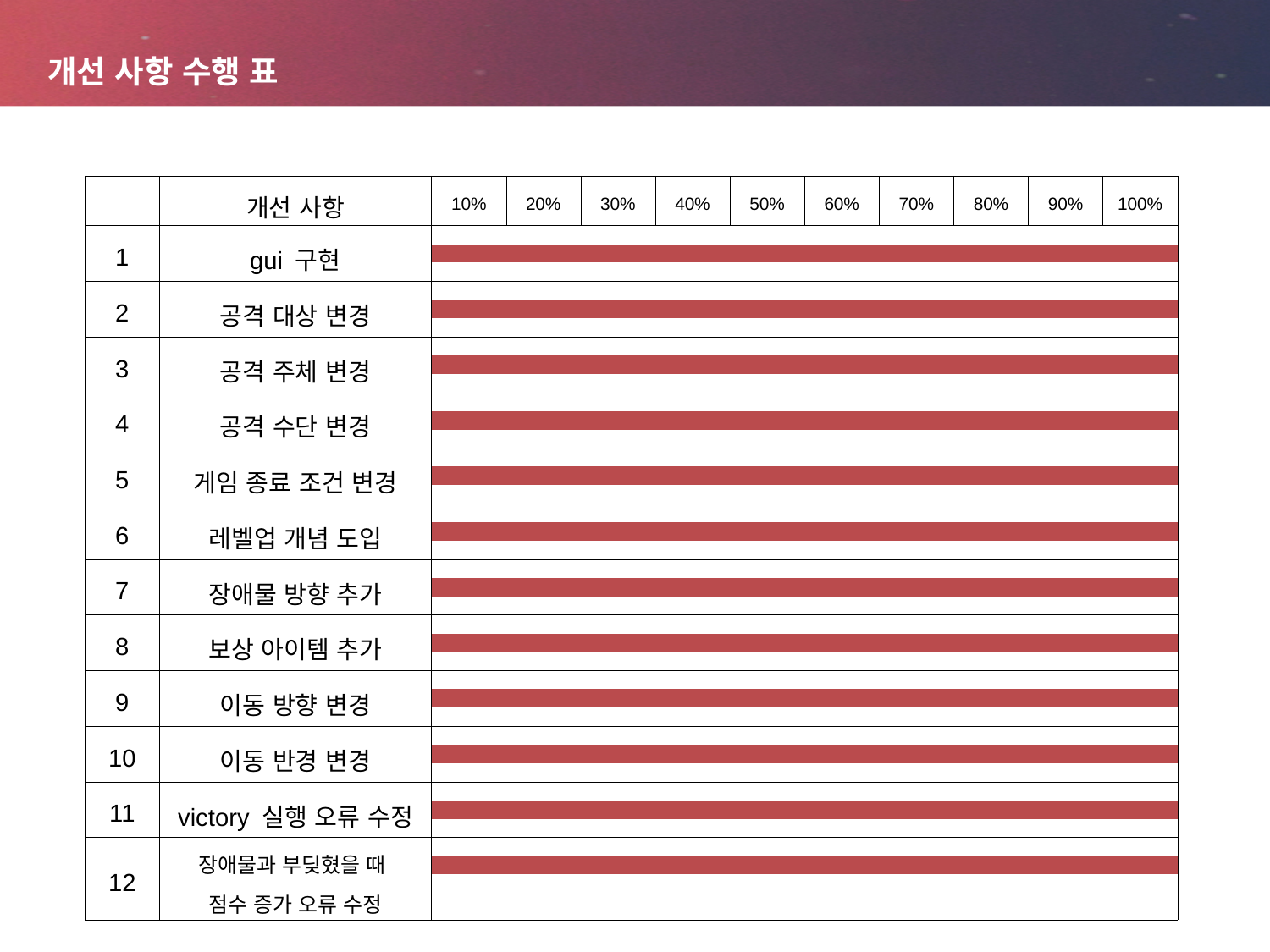

# 개선 사항 수행 표
|  | 개선 사항 | 10% | 20% | 30% | 40% | 50% | 60% | 70% | 80% | 90% | 100% |
| --- | --- | --- | --- | --- | --- | --- | --- | --- | --- | --- | --- |
| 1 | gui 구현 |  |  |  |  |  |  |  |  |  |  |
|  |  |  |  |  |  |  |  |  |  |  |  |
|  |  |  |  |  |  |  |  |  |  |  |  |
| 2 | 공격 대상 변경 |  |  |  |  |  |  |  |  |  |  |
|  |  |  |  |  |  |  |  |  |  |  |  |
|  |  |  |  |  |  |  |  |  |  |  |  |
| 3 | 공격 주체 변경 |  |  |  |  |  |  |  |  |  |  |
|  |  |  |  |  |  |  |  |  |  |  |  |
|  |  |  |  |  |  |  |  |  |  |  |  |
| 4 | 공격 수단 변경 |  |  |  |  |  |  |  |  |  |  |
|  |  |  |  |  |  |  |  |  |  |  |  |
|  |  |  |  |  |  |  |  |  |  |  |  |
| 5 | 게임 종료 조건 변경 |  |  |  |  |  |  |  |  |  |  |
|  |  |  |  |  |  |  |  |  |  |  |  |
|  |  |  |  |  |  |  |  |  |  |  |  |
| 6 | 레벨업 개념 도입 |  |  |  |  |  |  |  |  |  |  |
|  |  |  |  |  |  |  |  |  |  |  |  |
|  |  |  |  |  |  |  |  |  |  |  |  |
| 7 | 장애물 방향 추가 |  |  |  |  |  |  |  |  |  |  |
|  |  |  |  |  |  |  |  |  |  |  |  |
|  |  |  |  |  |  |  |  |  |  |  |  |
| 8 | 보상 아이템 추가 |  |  |  |  |  |  |  |  |  |  |
|  |  |  |  |  |  |  |  |  |  |  |  |
|  |  |  |  |  |  |  |  |  |  |  |  |
| 9 | 이동 방향 변경 |  |  |  |  |  |  |  |  |  |  |
|  |  |  |  |  |  |  |  |  |  |  |  |
|  |  |  |  |  |  |  |  |  |  |  |  |
| 10 | 이동 반경 변경 |  |  |  |  |  |  |  |  |  |  |
|  |  |  |  |  |  |  |  |  |  |  |  |
|  |  |  |  |  |  |  |  |  |  |  |  |
| 11 | victory 실행 오류 수정 |  |  |  |  |  |  |  |  |  |  |
|  |  |  |  |  |  |  |  |  |  |  |  |
|  |  |  |  |  |  |  |  |  |  |  |  |
| 12 | 장애물과 부딪혔을 때 점수 증가 오류 수정 |  |  |  |  |  |  |  |  |  |  |
|  |  |  |  |  |  |  |  |  |  |  |  |
|  |  |  |  |  |  |  |  |  |  |  |  |